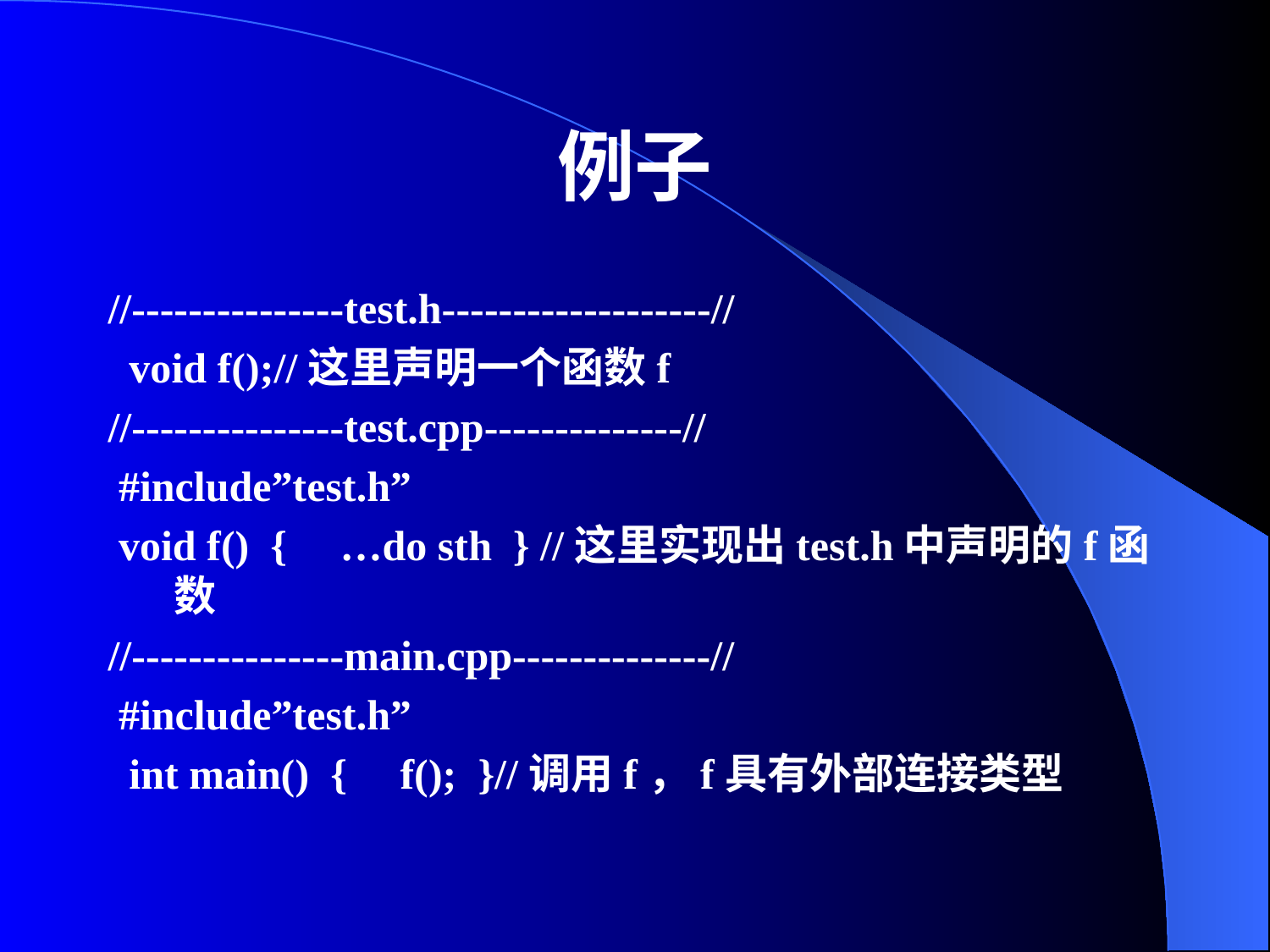

# 例子
//---------------test.h-------------------//
  void f();//这里声明一个函数f
//---------------test.cpp--------------//
 #include”test.h”
 void f()  {     …do sth  } //这里实现出test.h中声明的f函数
//---------------main.cpp--------------//
 #include”test.h”
  int main()  {     f();  }//调用f，f具有外部连接类型